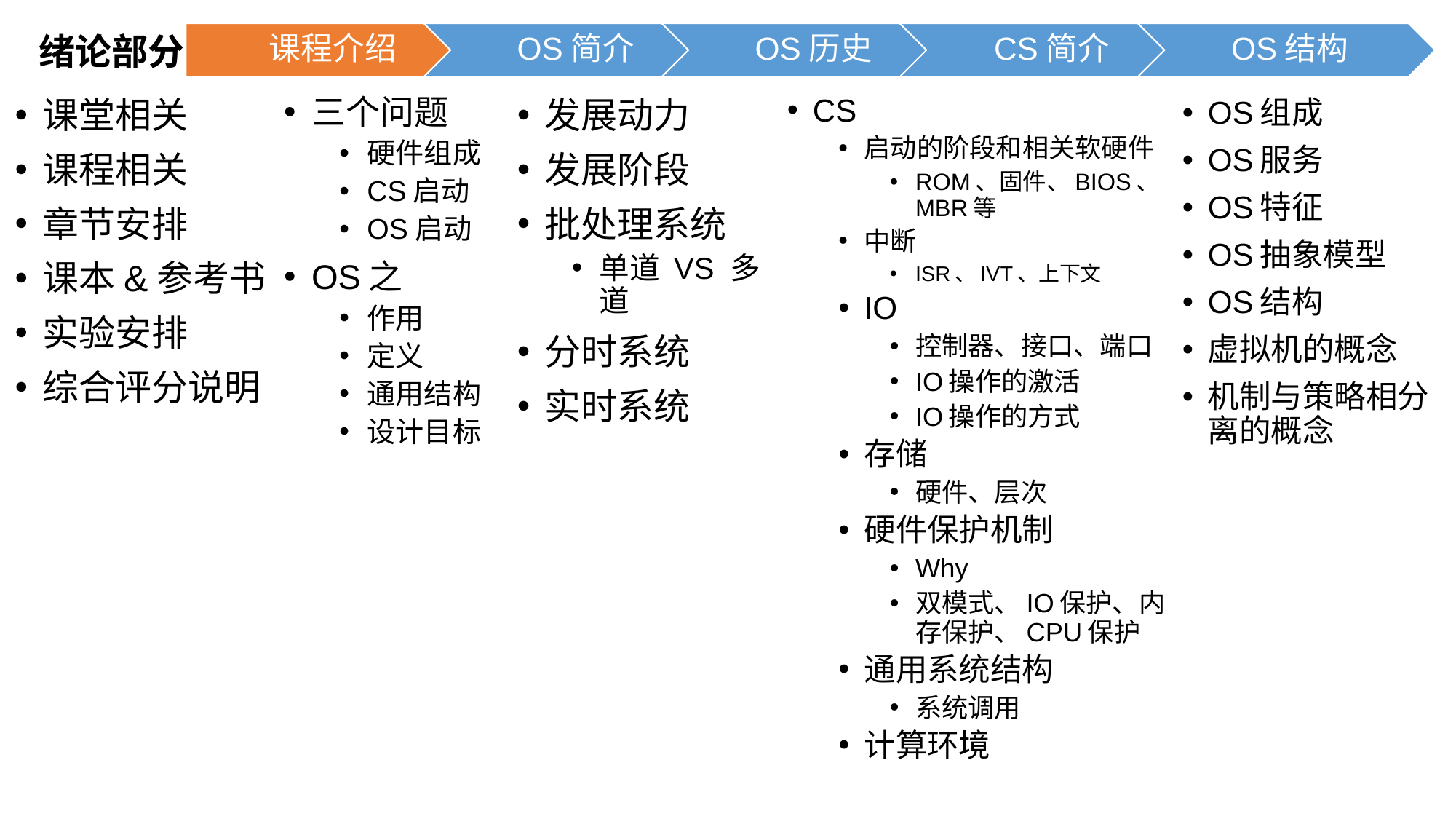

课程介绍
OS简介
OS历史
CS简介
OS结构
绪论部分
CS
启动的阶段和相关软硬件
ROM、固件、BIOS、MBR等
中断
ISR、IVT、上下文
IO
控制器、接口、端口
IO操作的激活
IO操作的方式
存储
硬件、层次
硬件保护机制
Why
双模式、IO保护、内存保护、CPU保护
通用系统结构
系统调用
计算环境
三个问题
硬件组成
CS启动
OS启动
OS之
作用
定义
通用结构
设计目标
课堂相关
课程相关
章节安排
课本&参考书
实验安排
综合评分说明
发展动力
发展阶段
批处理系统
单道 VS 多道
分时系统
实时系统
OS组成
OS服务
OS特征
OS抽象模型
OS结构
虚拟机的概念
机制与策略相分离的概念